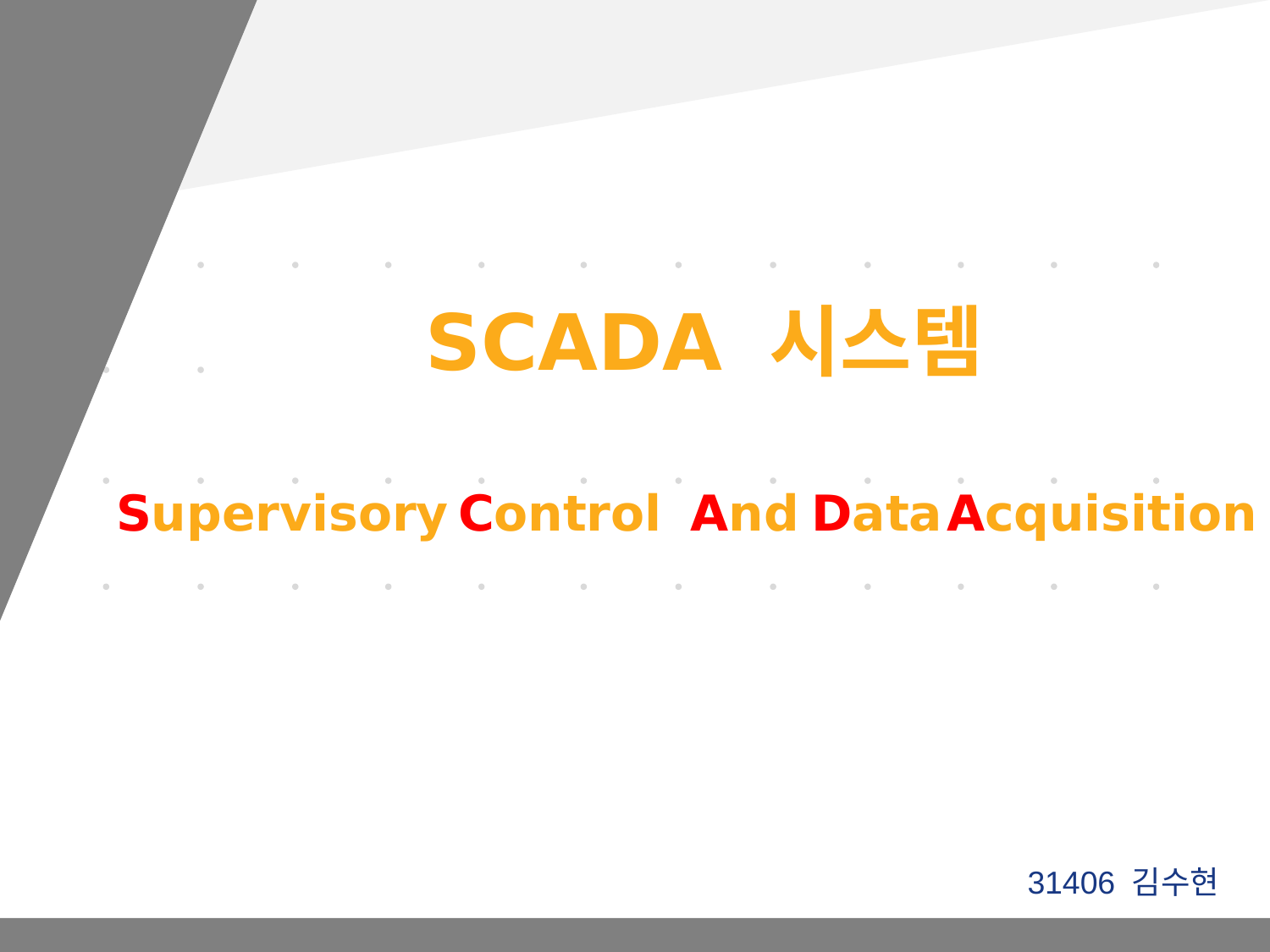

# SCADA 시스템
 Supervisory
Control
And
Data
Acquisition
31406 김수현